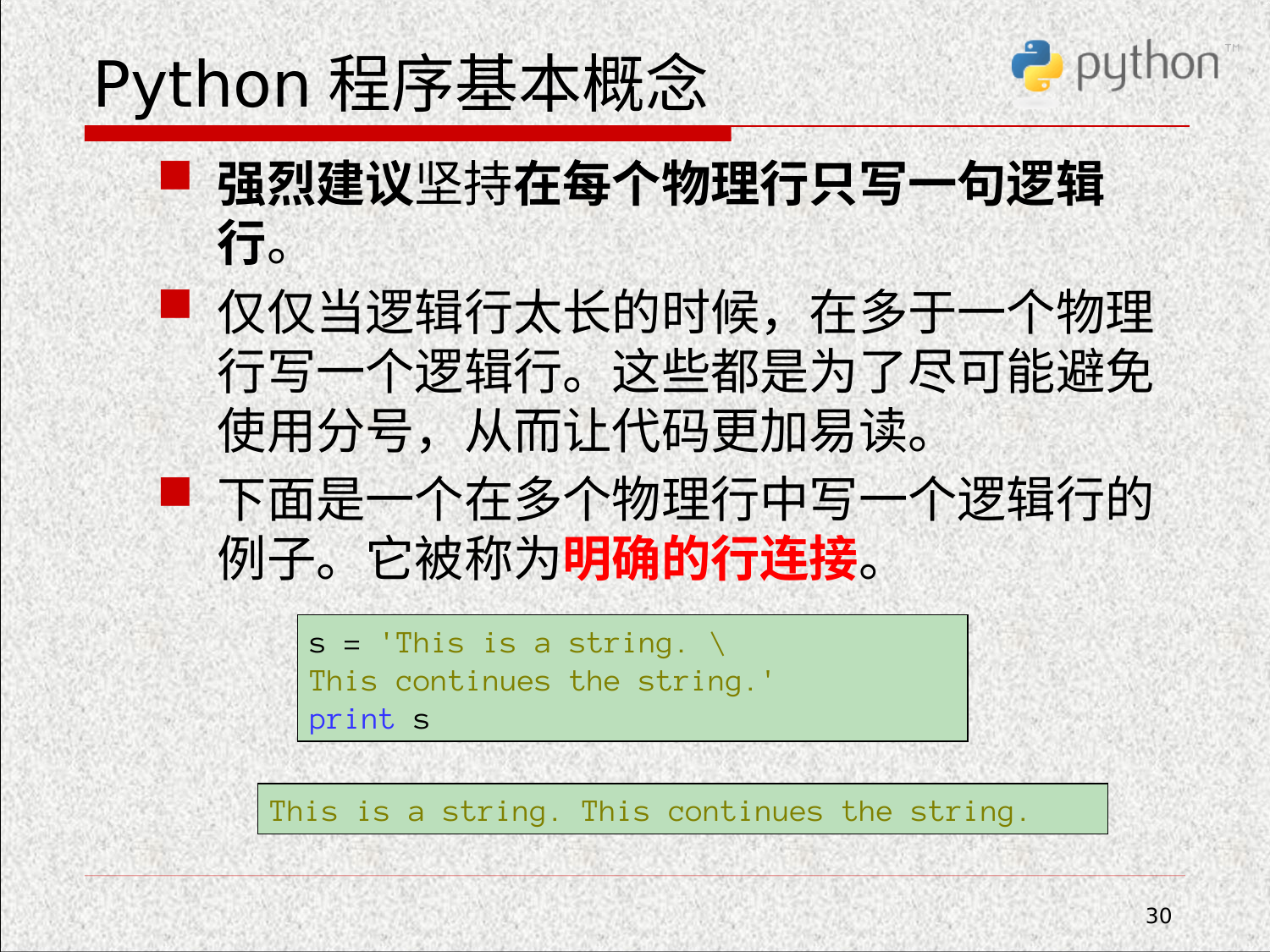

# Python程序基本概念
强烈建议坚持在每个物理行只写一句逻辑行。
仅仅当逻辑行太长的时候，在多于一个物理行写一个逻辑行。这些都是为了尽可能避免使用分号，从而让代码更加易读。
下面是一个在多个物理行中写一个逻辑行的例子。它被称为明确的行连接。

s = 'This is a string. \
This continues the string.'
print s
This is a string. This continues the string.
30